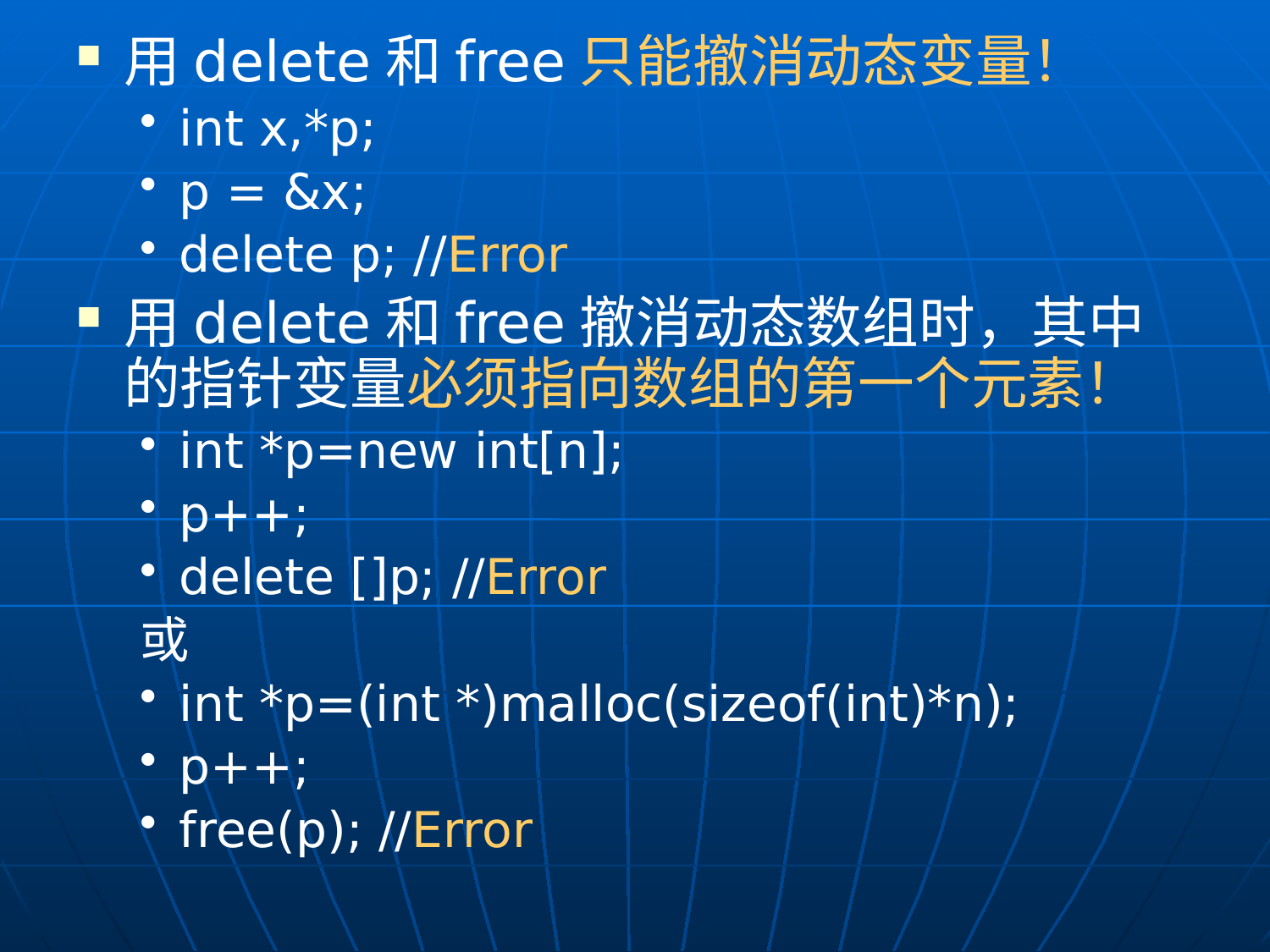

用delete和free只能撤消动态变量！
int x,*p;
p = &x;
delete p; //Error
用delete和free撤消动态数组时，其中的指针变量必须指向数组的第一个元素！
int *p=new int[n];
p++;
delete []p; //Error
或
int *p=(int *)malloc(sizeof(int)*n);
p++;
free(p); //Error